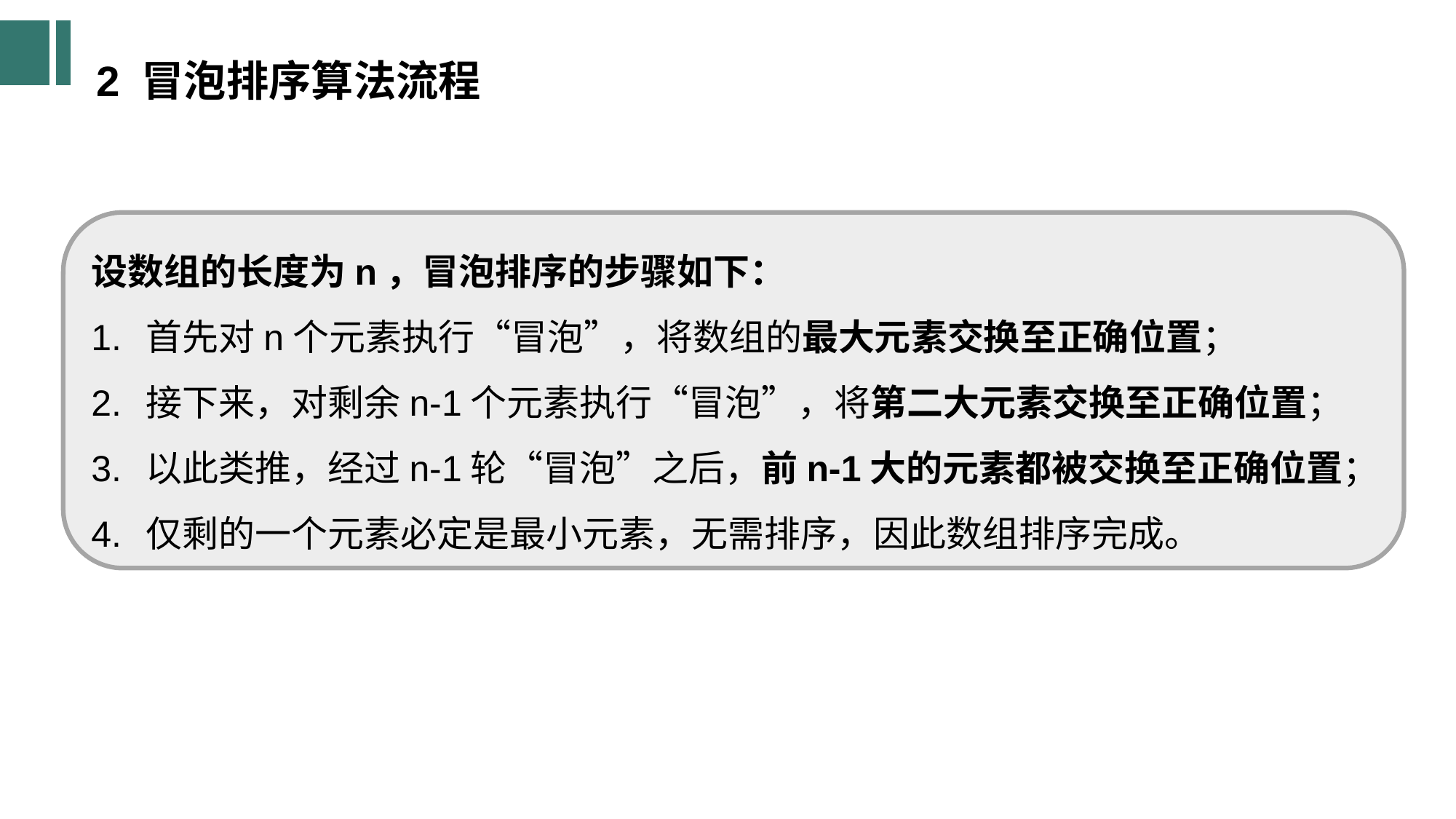

2 冒泡排序算法流程

设数组的长度为n，冒泡排序的步骤如下：
首先对n个元素执行“冒泡”，将数组的最大元素交换至正确位置；
接下来，对剩余n-1个元素执行“冒泡”，将第二大元素交换至正确位置；
以此类推，经过n-1轮“冒泡”之后，前n-1大的元素都被交换至正确位置；
仅剩的一个元素必定是最小元素，无需排序，因此数组排序完成。